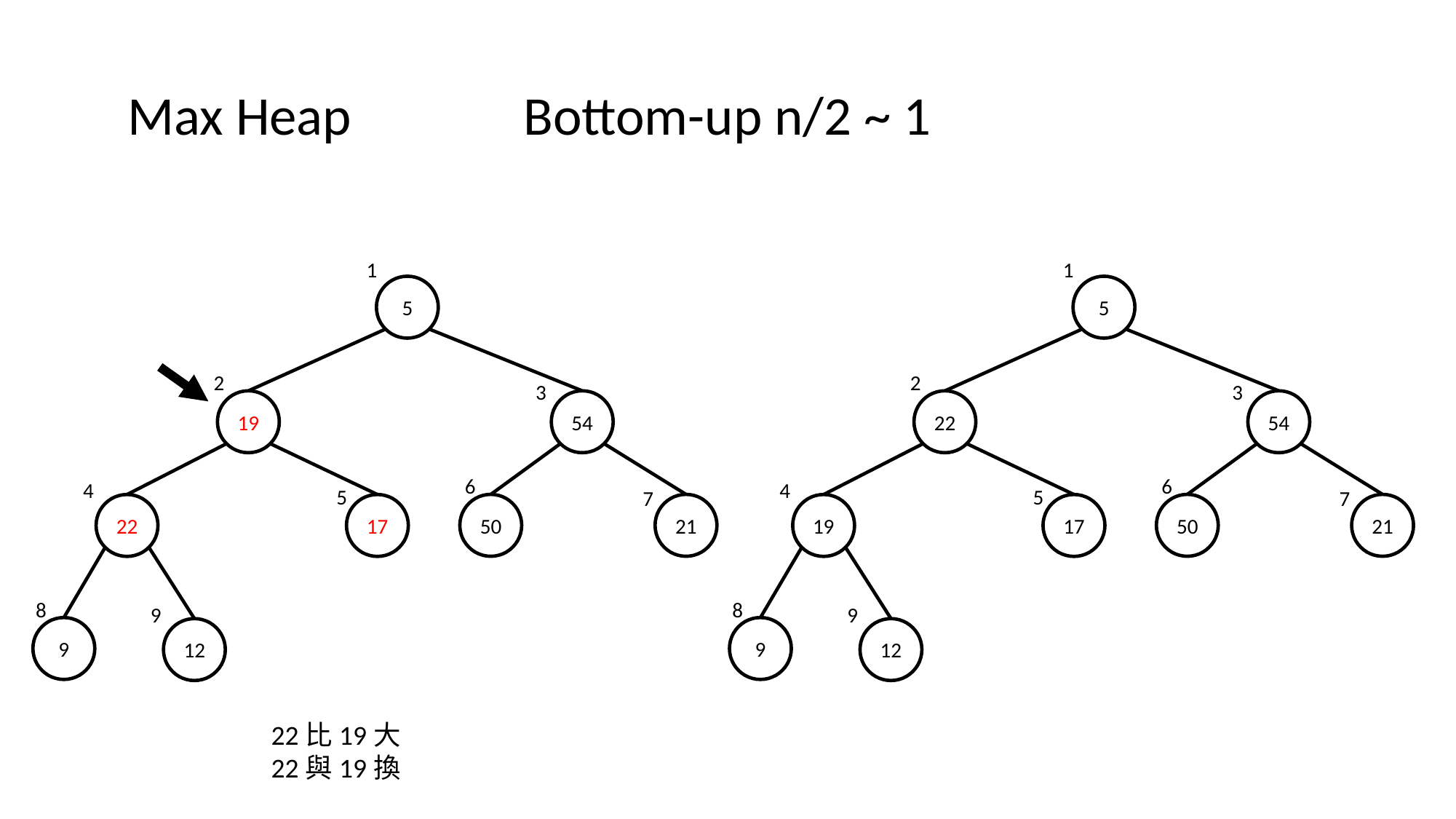

Max Heap
Bottom-up n/2 ~ 1
1
5
2
3
19
54
6
4
5
7
50
21
22
17
8
9
9
12
1
5
2
3
22
54
6
4
5
7
50
21
19
17
8
9
9
12
22比19大
22與19換